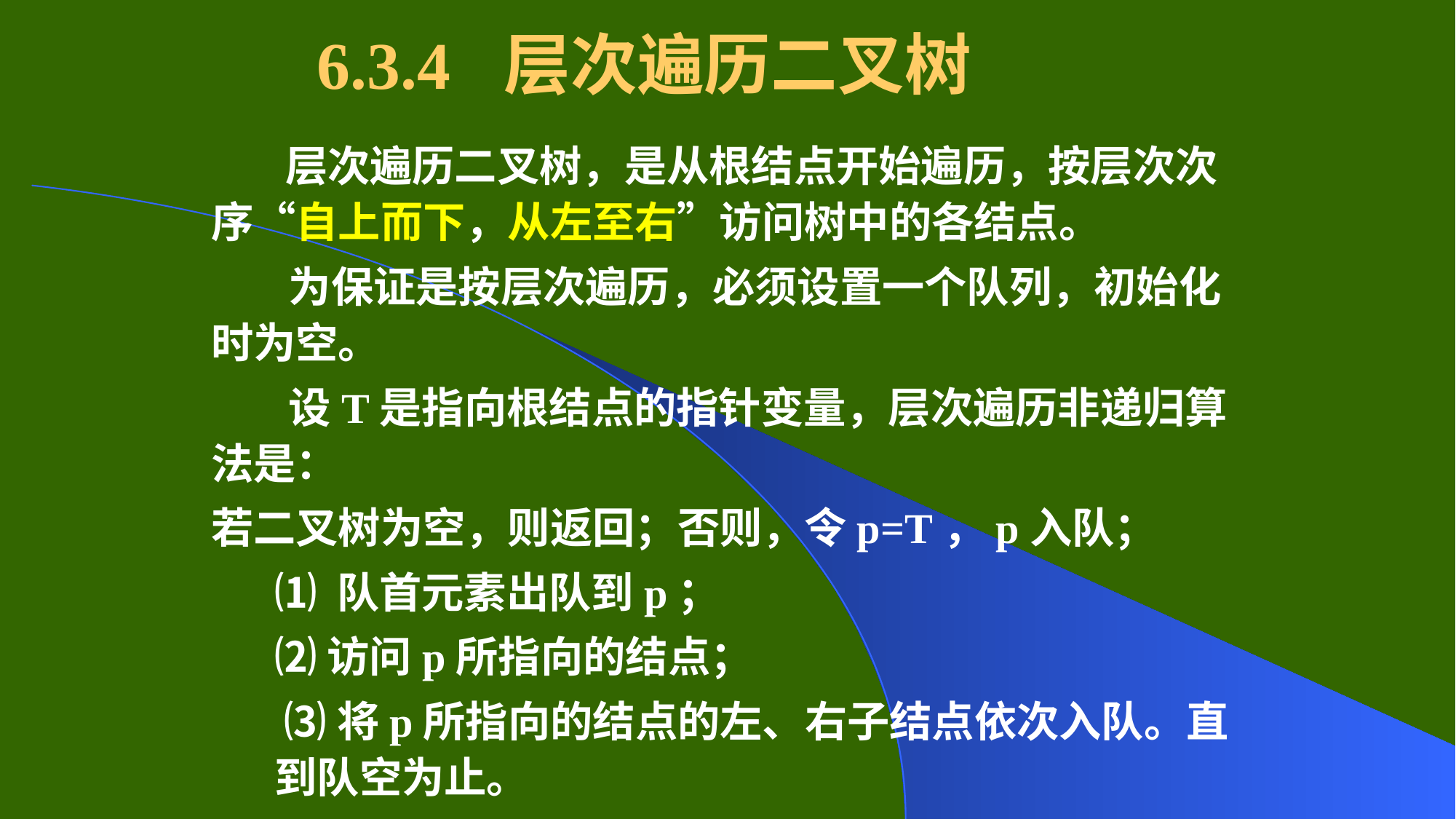

# 6.3.4  层次遍历二叉树
        层次遍历二叉树，是从根结点开始遍历，按层次次序“自上而下，从左至右”访问树中的各结点。
       为保证是按层次遍历，必须设置一个队列，初始化时为空。
       设T是指向根结点的指针变量，层次遍历非递归算法是：
若二叉树为空，则返回；否则，令p=T，p入队；
⑴ 队首元素出队到p；
⑵访问p所指向的结点；
 ⑶将p所指向的结点的左、右子结点依次入队。直到队空为止。